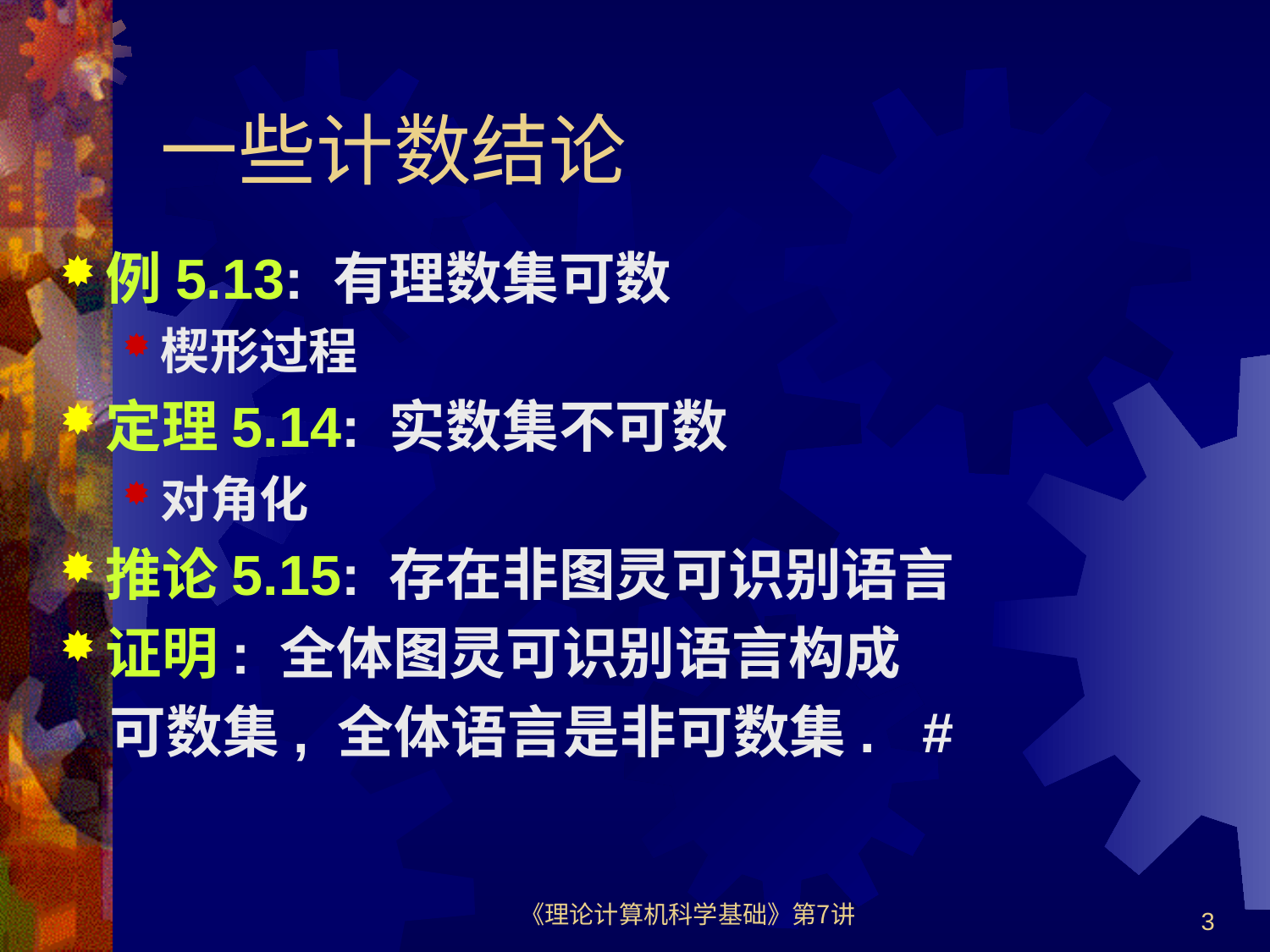

# 一些计数结论
例5.13: 有理数集可数
楔形过程
定理5.14: 实数集不可数
对角化
推论5.15: 存在非图灵可识别语言
证明: 全体图灵可识别语言构成
   可数集, 全体语言是非可数集.   #

《理论计算机科学基础》第7讲
3